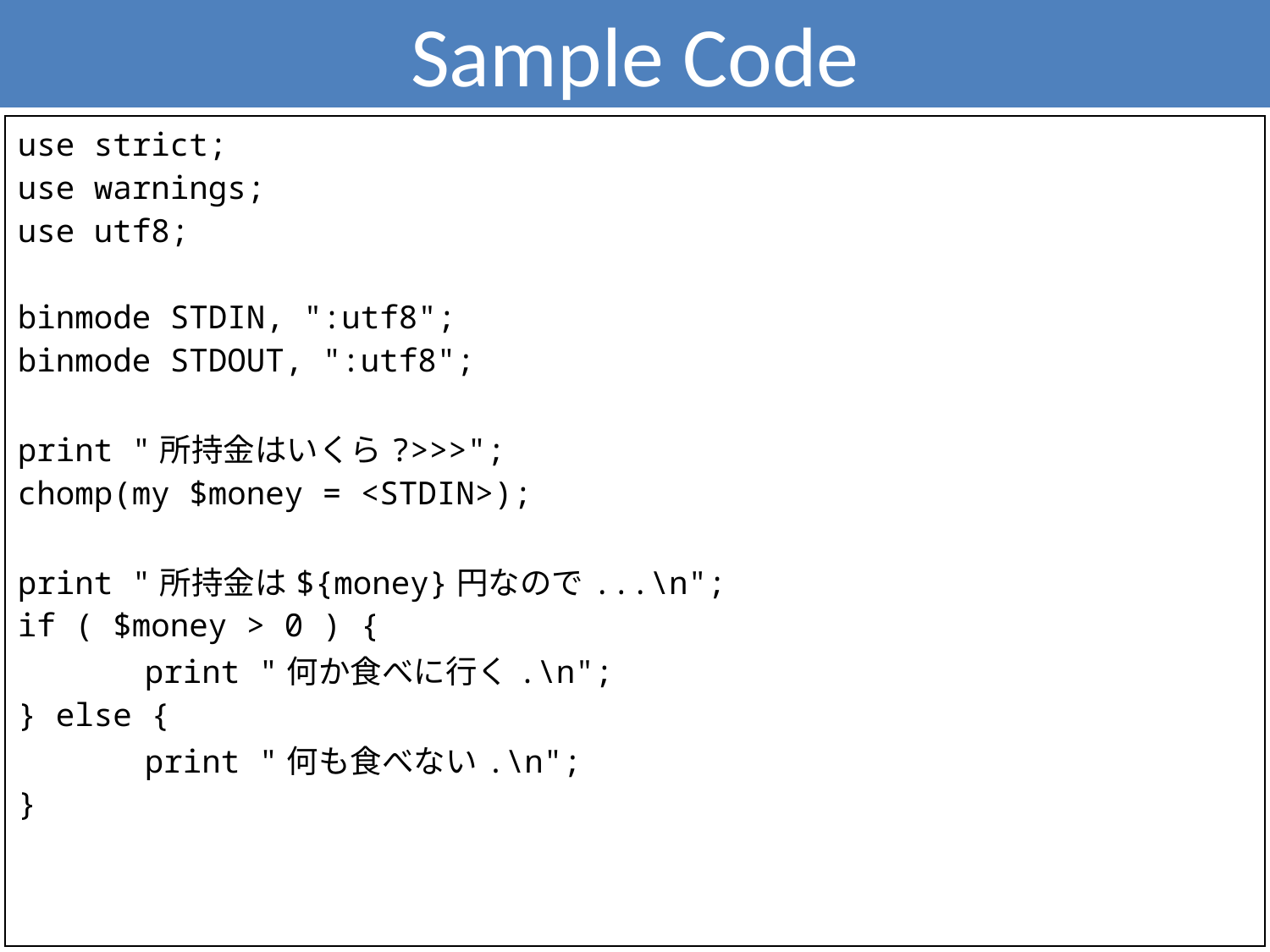

Sample Code
| use strict; use warnings; use utf8; binmode STDIN, ":utf8"; binmode STDOUT, ":utf8"; print "所持金はいくら?>>>"; chomp(my $money = <STDIN>); print "所持金は${money}円なので...\n"; if ( $money > 0 ) { print "何か食べに行く.\n"; } else { print "何も食べない.\n"; } |
| --- |